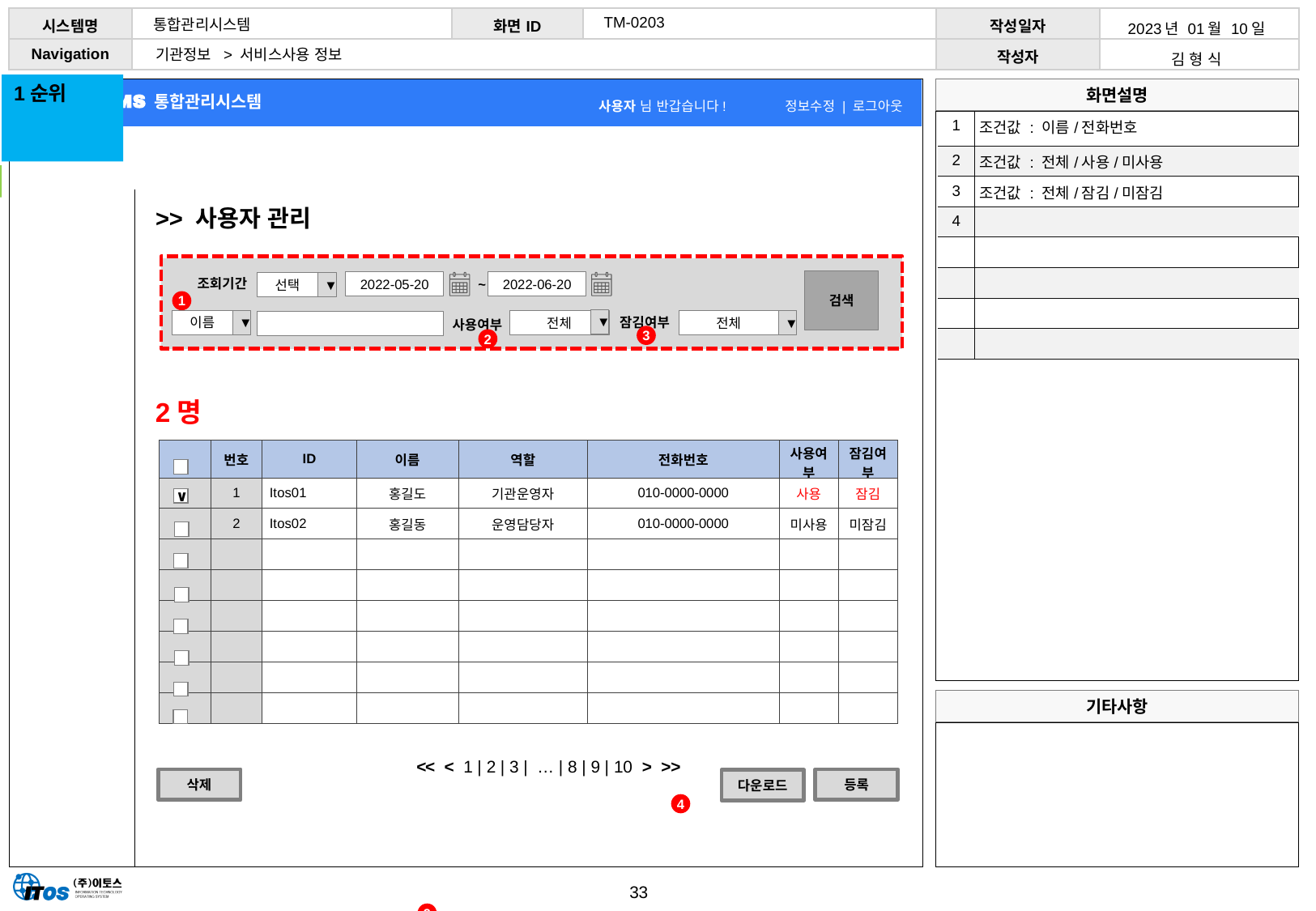

TM-0203
통합관리시스템
| 2023년 01월 10일 |
| --- |
| 김 형 식 |
기관정보  > 서비스사용 정보
1순위
| 1 | 조건값 : 이름/전화번호 |
| --- | --- |
| 2 | 조건값 : 전체/사용/미사용 |
| 3 | 조건값 : 전체/잠김/미잠김 |
| 4 |  |
|  |  |
|  |  |
|  |  |
|  |  |
화면 수정
>> 사용자 관리

조회기간
검색
2022-05-20

~
2022-06-20

선택
▼
1
잠김여부
전체
▼
▼
사용여부
전체
이름
▼

3
2
2명
|  | 번호 | ID | 이름 | 역할 | 전화번호 | 사용여부 | 잠김여부 |
| --- | --- | --- | --- | --- | --- | --- | --- |
|  | 1 | Itos01 | 홍길도 | 기관운영자 | 010-0000-0000 | 사용 | 잠김 |
|  | 2 | Itos02 | 홍길동 | 운영담당자 | 010-0000-0000 | 미사용 | 미잠김 |
|  |  |  |  |  |  |  |  |
|  |  |  |  |  |  |  |  |
|  |  |  |  |  |  |  |  |
|  |  |  |  |  |  |  |  |
|  |  |  |  |  |  |  |  |
|  |  |  |  |  |  |  |  |

∨

<<  <  1 | 2 | 3 |  … | 8 | 9 | 10  >  >>
삭제
등록
다운로드
4
9